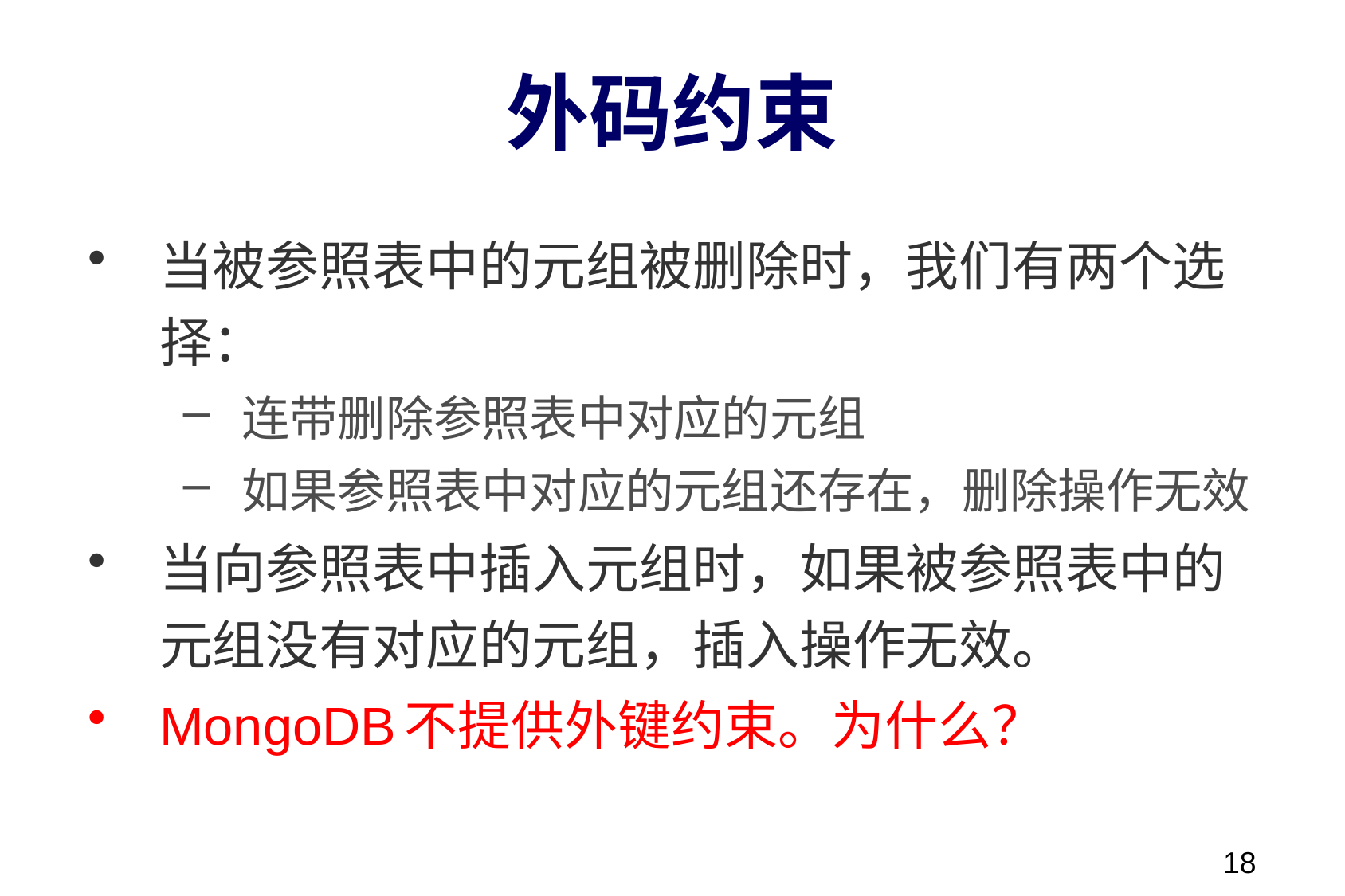

# 外码约束
当被参照表中的元组被删除时，我们有两个选择：
连带删除参照表中对应的元组
如果参照表中对应的元组还存在，删除操作无效
当向参照表中插入元组时，如果被参照表中的元组没有对应的元组，插入操作无效。
MongoDB不提供外键约束。为什么？
18